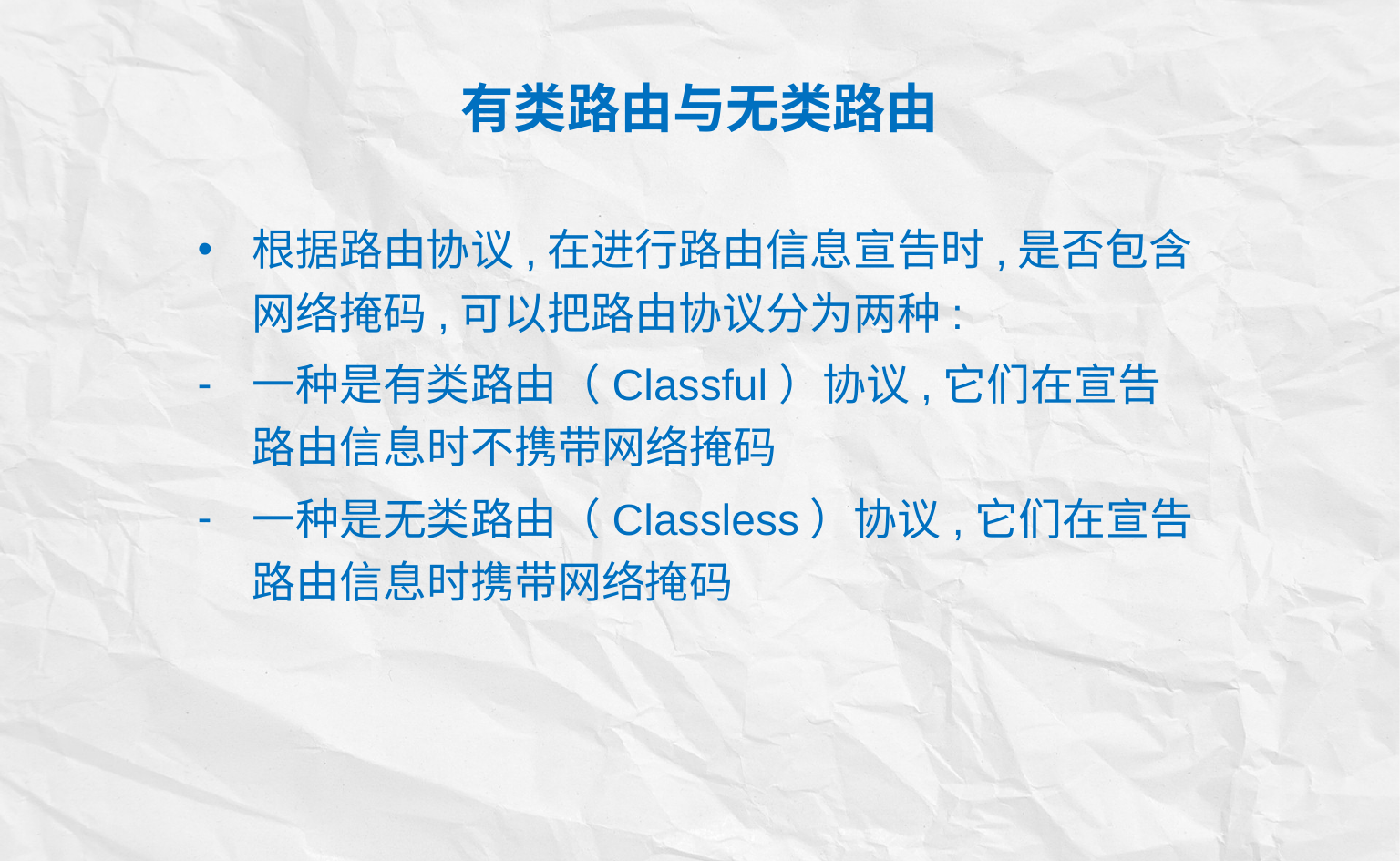

# 有类路由与无类路由
根据路由协议,在进行路由信息宣告时,是否包含网络掩码,可以把路由协议分为两种:
一种是有类路由（Classful）协议,它们在宣告路由信息时不携带网络掩码
一种是无类路由（Classless）协议,它们在宣告路由信息时携带网络掩码

34